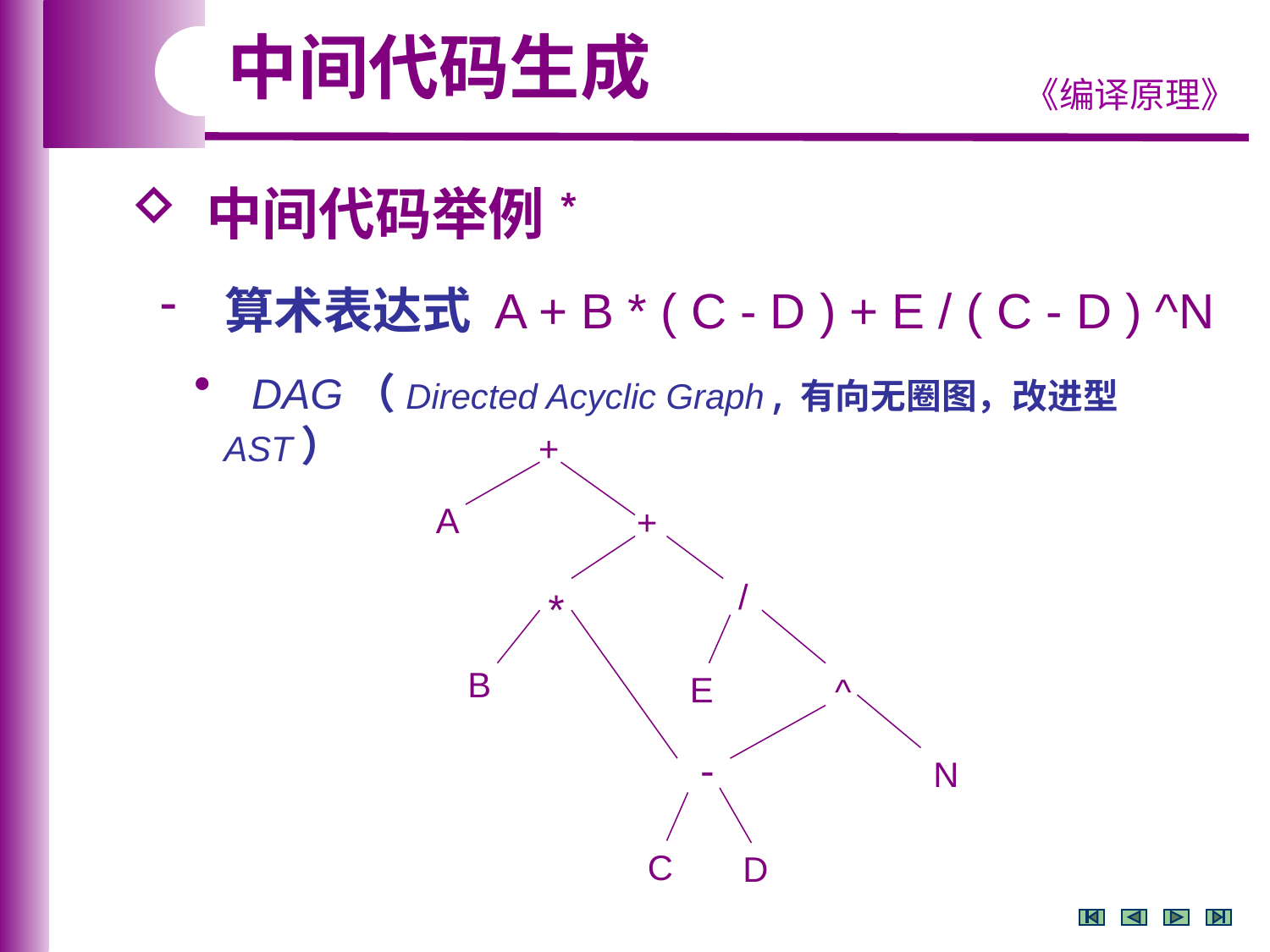

中间代码生成
 中间代码举例*
  算术表达式 A + B * ( C - D ) + E / ( C - D ) ^N

  DAG（Directed Acyclic Graph,有向无圈图，改进型 AST）
+

A
+

/
*

B
E
^

-
N

C
D